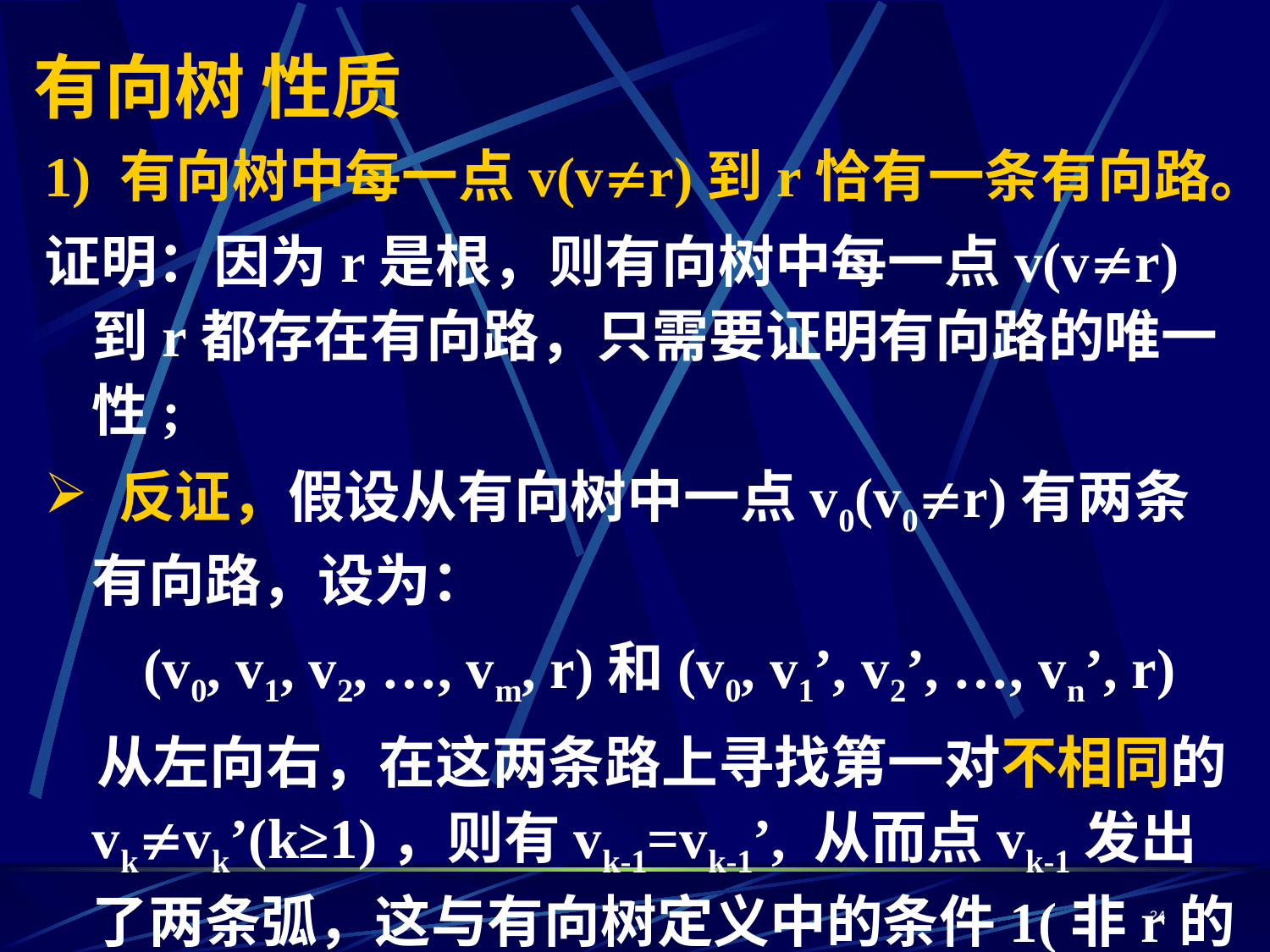

# 有向树 性质
1) 有向树中每一点v(v≠r)到r恰有一条有向路。
证明：因为r是根，则有向树中每一点v(v≠r)到r都存在有向路，只需要证明有向路的唯一性;
 反证，假设从有向树中一点v0(v0≠r)有两条有向路，设为：
       (v0, v1, v2, …, vm, r)和(v0, v1’, v2’, …, vn’, r)
   从左向右，在这两条路上寻找第一对不相同的vk≠vk’(k≥1)，则有vk-1=vk-1’, 从而点vk-1发出了两条弧，这与有向树定义中的条件1(非r的点v恰发一弧)矛盾。
24